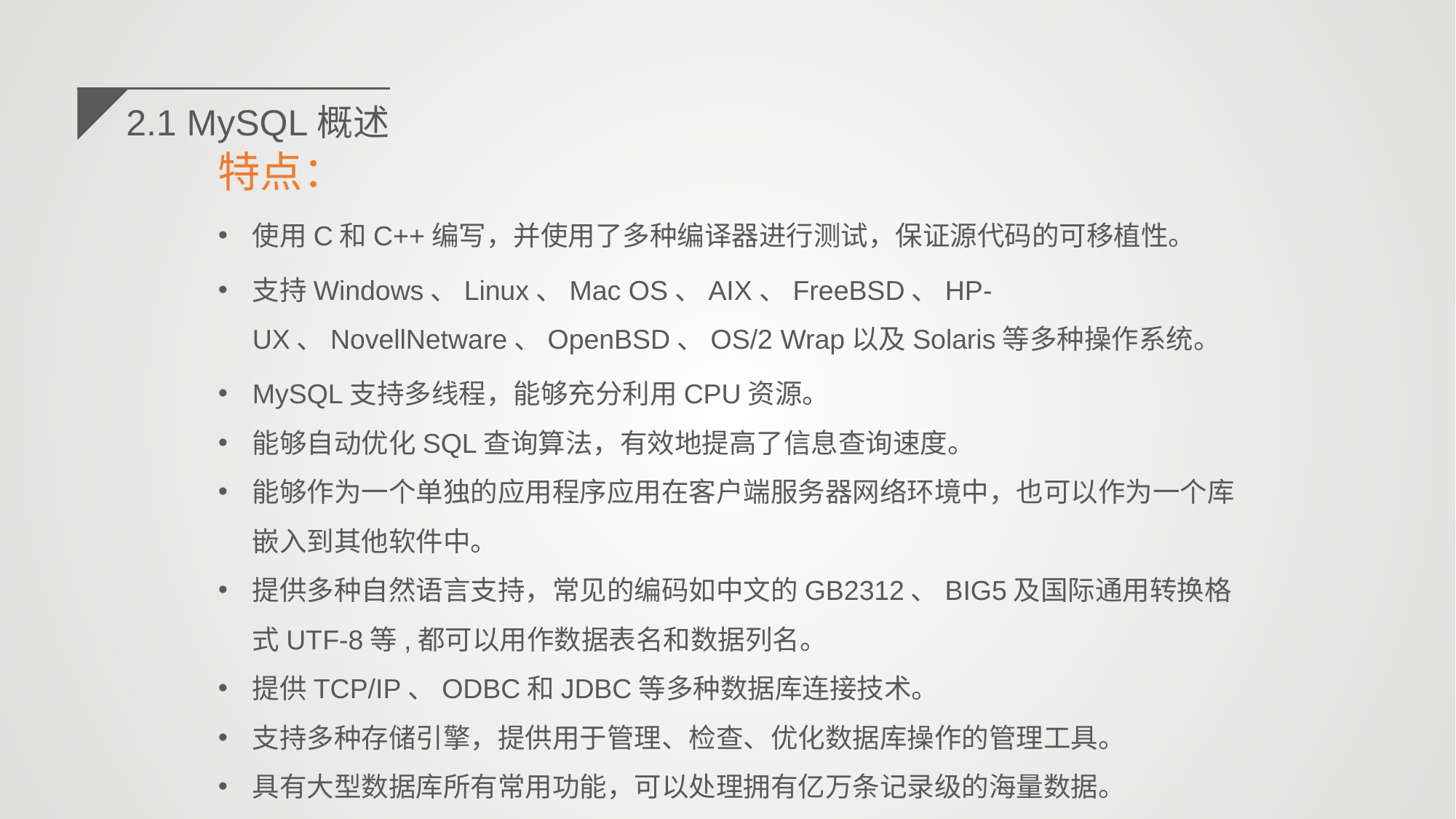

2.1 MySQL概述

特点：
使用C和C++编写，并使用了多种编译器进行测试，保证源代码的可移植性。
支持Windows、Linux、Mac OS、AIX、FreeBSD、HP-UX、NovellNetware、OpenBSD、OS/2 Wrap以及Solaris等多种操作系统。
MySQL支持多线程，能够充分利用CPU资源。
能够自动优化SQL查询算法，有效地提高了信息查询速度。
能够作为一个单独的应用程序应用在客户端服务器网络环境中，也可以作为一个库嵌入到其他软件中。
提供多种自然语言支持，常见的编码如中文的GB2312、BIG5及国际通用转换格式UTF-8等,都可以用作数据表名和数据列名。
提供TCP/IP、ODBC和JDBC等多种数据库连接技术。
支持多种存储引擎，提供用于管理、检查、优化数据库操作的管理工具。
具有大型数据库所有常用功能，可以处理拥有亿万条记录级的海量数据。